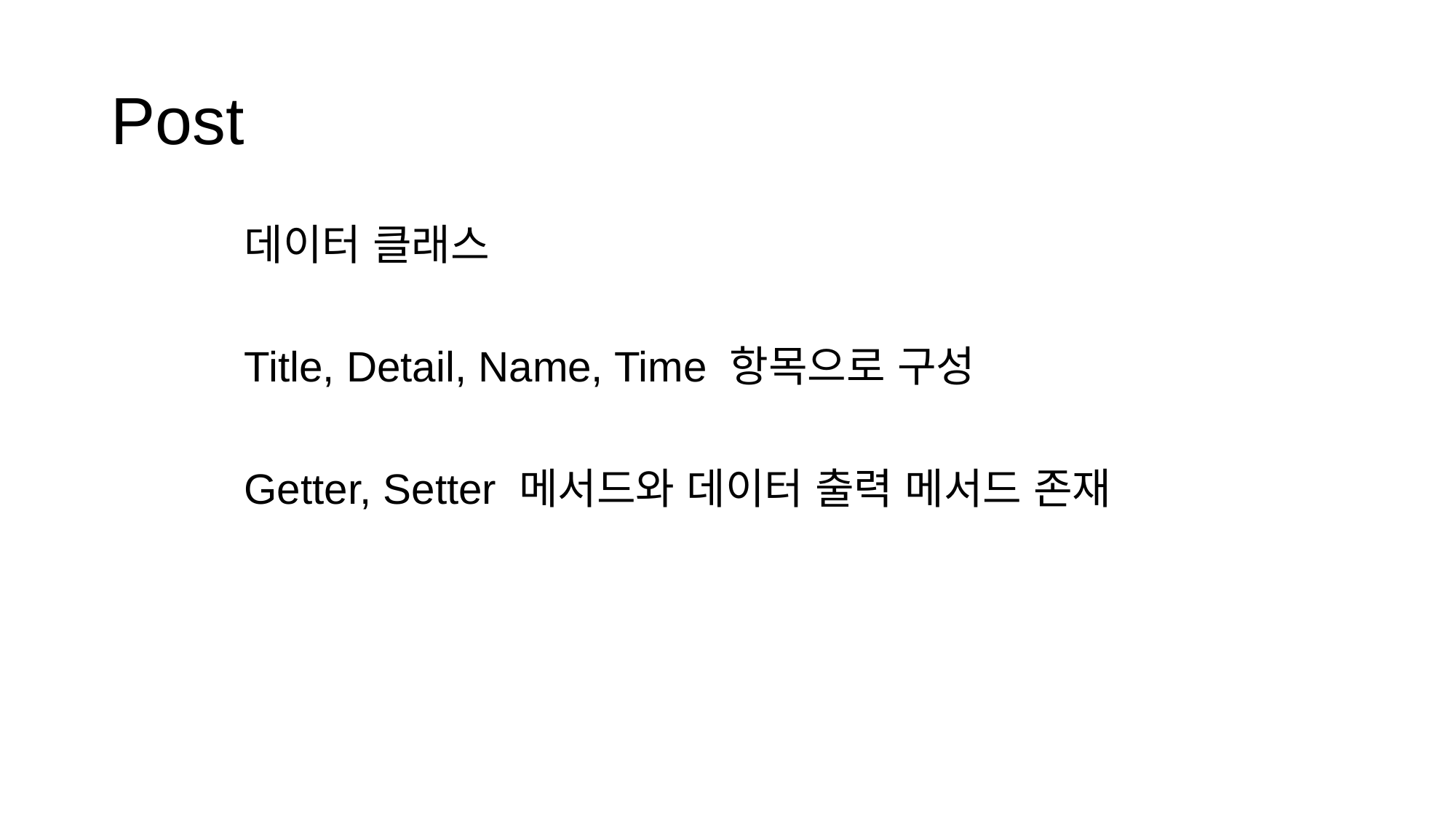

# Post
데이터 클래스

Title, Detail, Name, Time 항목으로 구성

Getter, Setter 메서드와 데이터 출력 메서드 존재